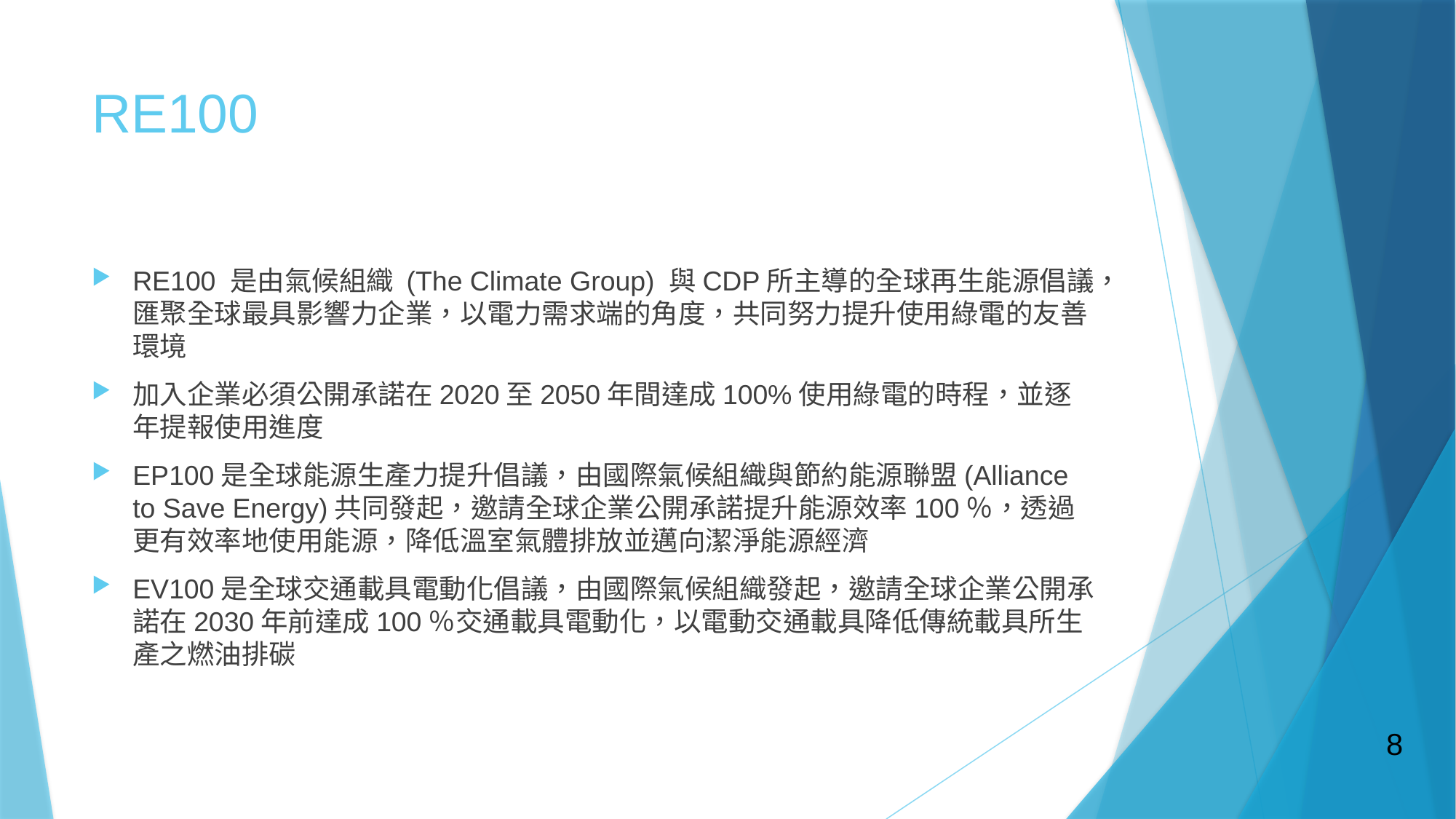

# RE100
RE100 是由氣候組織 (The Climate Group) 與CDP所主導的全球再生能源倡議，匯聚全球最具影響力企業，以電力需求端的角度，共同努力提升使用綠電的友善環境
加入企業必須公開承諾在2020至2050年間達成100%使用綠電的時程，並逐年提報使用進度
EP100是全球能源生產力提升倡議，由國際氣候組織與節約能源聯盟(Alliance to Save Energy)共同發起，邀請全球企業公開承諾提升能源效率100％，透過更有效率地使用能源，降低溫室氣體排放並邁向潔淨能源經濟
EV100是全球交通載具電動化倡議，由國際氣候組織發起，邀請全球企業公開承諾在2030年前達成100％交通載具電動化，以電動交通載具降低傳統載具所生產之燃油排碳

8